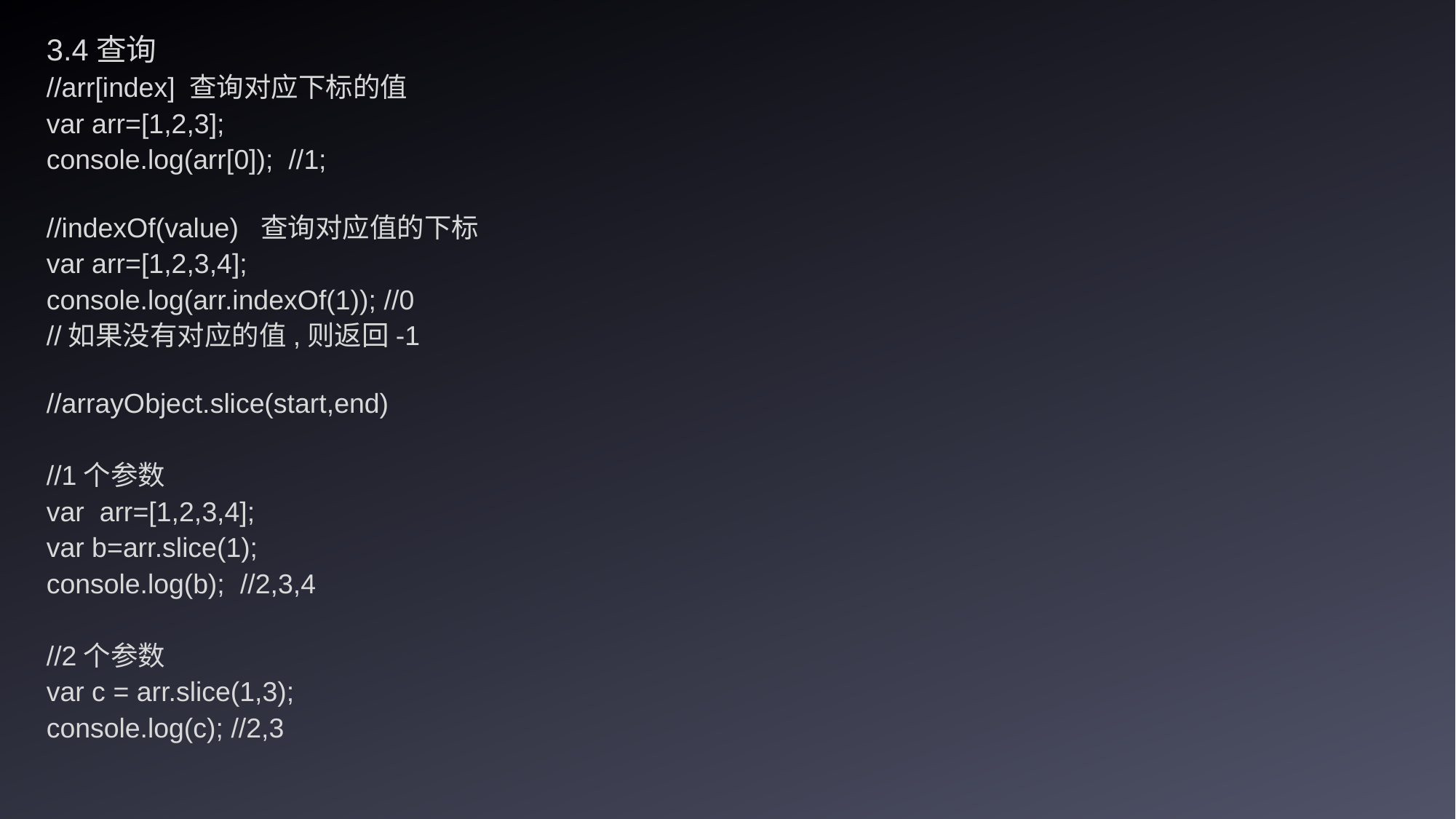

3.4查询
//arr[index] 查询对应下标的值
var arr=[1,2,3];
console.log(arr[0]);  //1;

//indexOf(value)  查询对应值的下标
var arr=[1,2,3,4];
console.log(arr.indexOf(1)); //0
//如果没有对应的值,则返回-1

//arrayObject.slice(start,end)

//1个参数
var  arr=[1,2,3,4];
var b=arr.slice(1);
console.log(b);  //2,3,4

//2个参数
var c = arr.slice(1,3);
console.log(c); //2,3